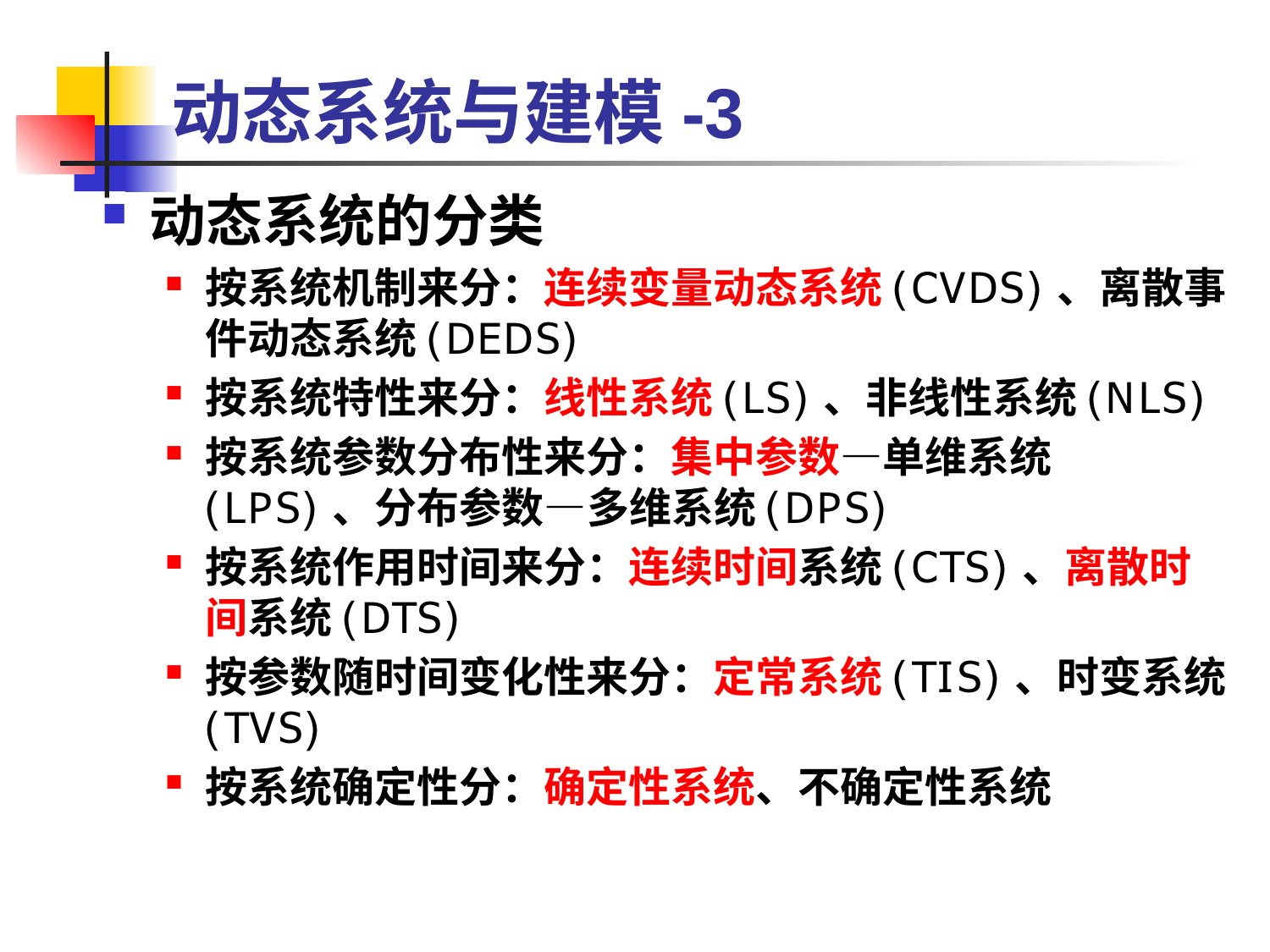

# 动态系统与建模-3
动态系统的分类
按系统机制来分：连续变量动态系统(CVDS)、离散事件动态系统(DEDS)
按系统特性来分：线性系统(LS)、非线性系统(NLS)
按系统参数分布性来分：集中参数—单维系统(LPS)、分布参数—多维系统(DPS)
按系统作用时间来分：连续时间系统(CTS)、离散时间系统(DTS)
按参数随时间变化性来分：定常系统(TIS)、时变系统(TVS)
按系统确定性分：确定性系统、不确定性系统